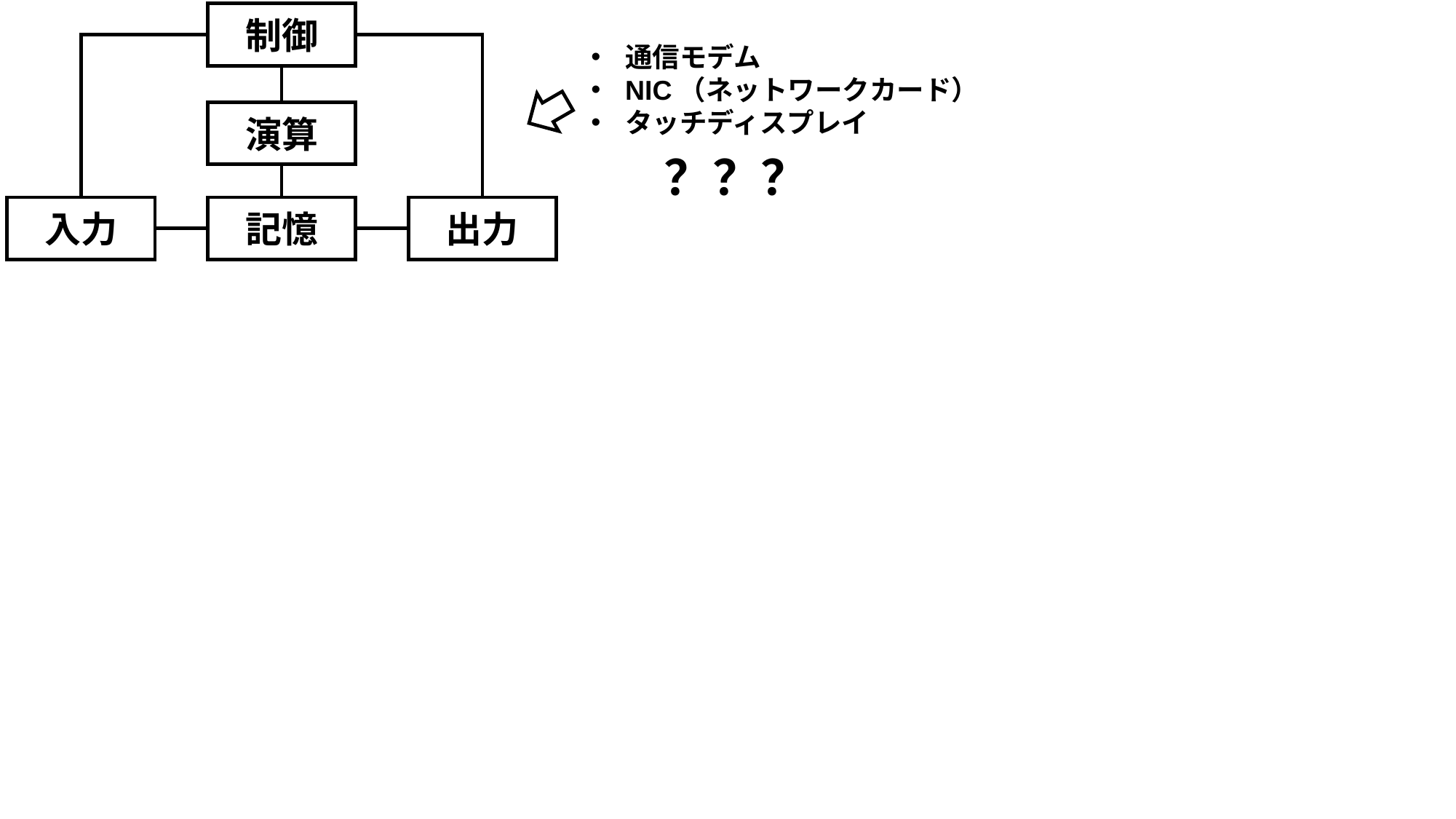

制御
通信モデム
NIC（ネットワークカード）
タッチディスプレイ

演算
？？？
入力
記憶
出力